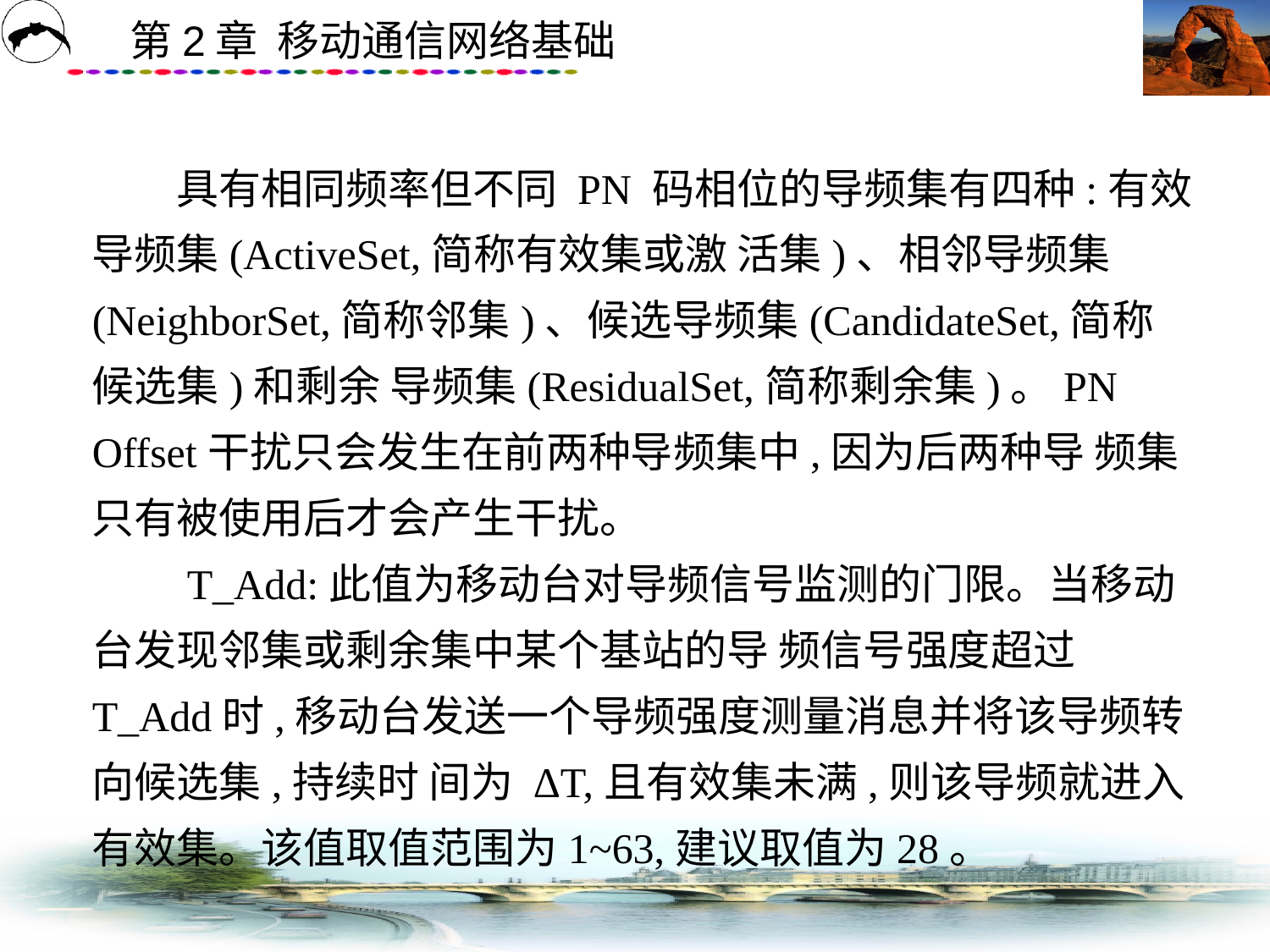

# 具有相同频率但不同 PN 码相位的导频集有四种:有效导频集(ActiveSet,简称有效集或激 活集)、相邻导频集(NeighborSet,简称邻集)、候选导频集(CandidateSet,简称候选集)和剩余 导频集(ResidualSet,简称剩余集)。PN Offset干扰只会发生在前两种导频集中,因为后两种导 频集只有被使用后才会产生干扰。 　　T_Add:此值为移动台对导频信号监测的门限。当移动台发现邻集或剩余集中某个基站的导 频信号强度超过 T_Add时,移动台发送一个导频强度测量消息并将该导频转向候选集,持续时 间为 ΔT,且有效集未满,则该导频就进入有效集。该值取值范围为1~63,建议取值为28。